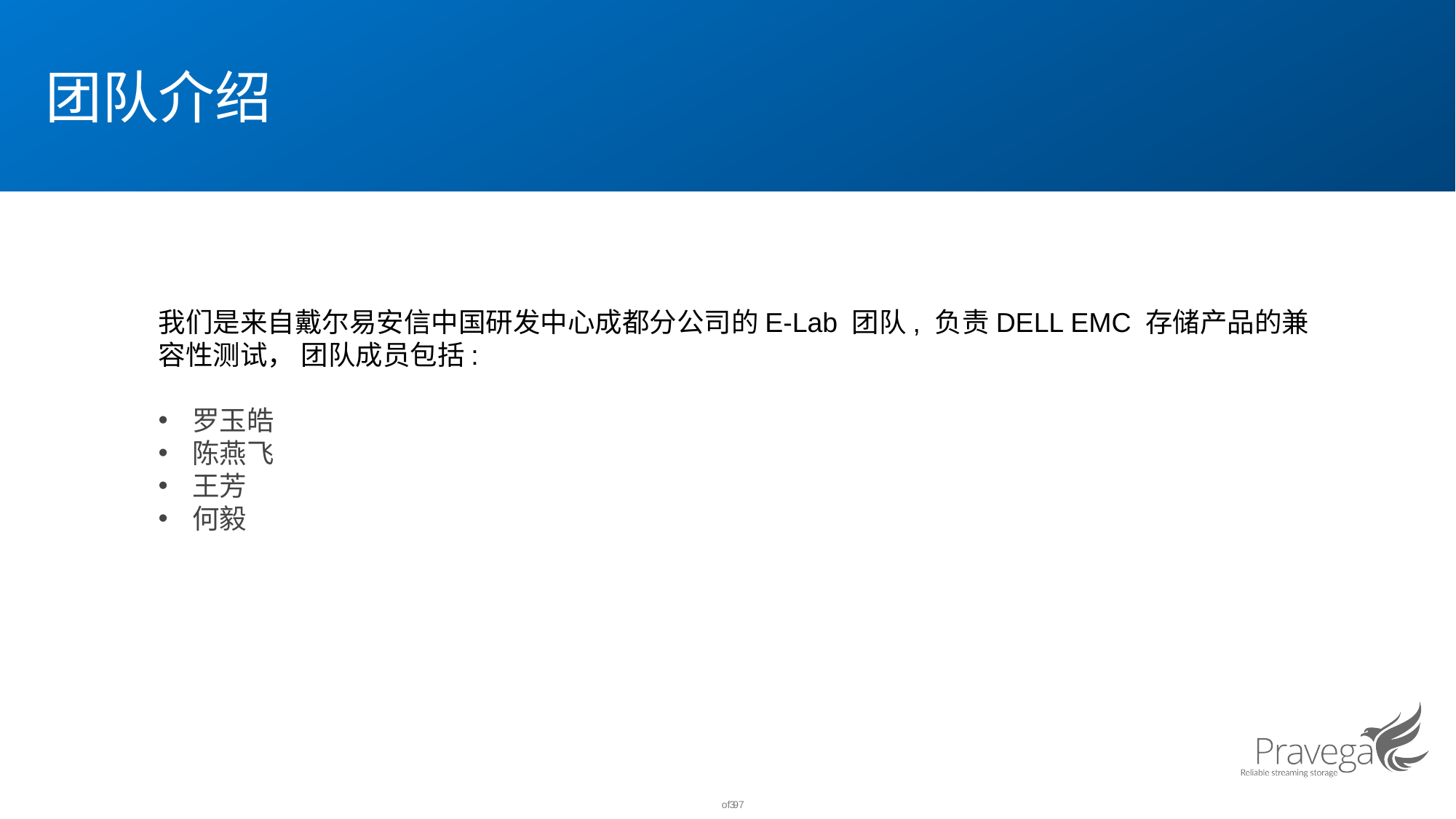

# 团队介绍
我们是来自戴尔易安信中国研发中心成都分公司的E-Lab 团队, 负责DELL EMC 存储产品的兼容性测试， 团队成员包括:

罗玉皓
陈燕飞
王芳
何毅